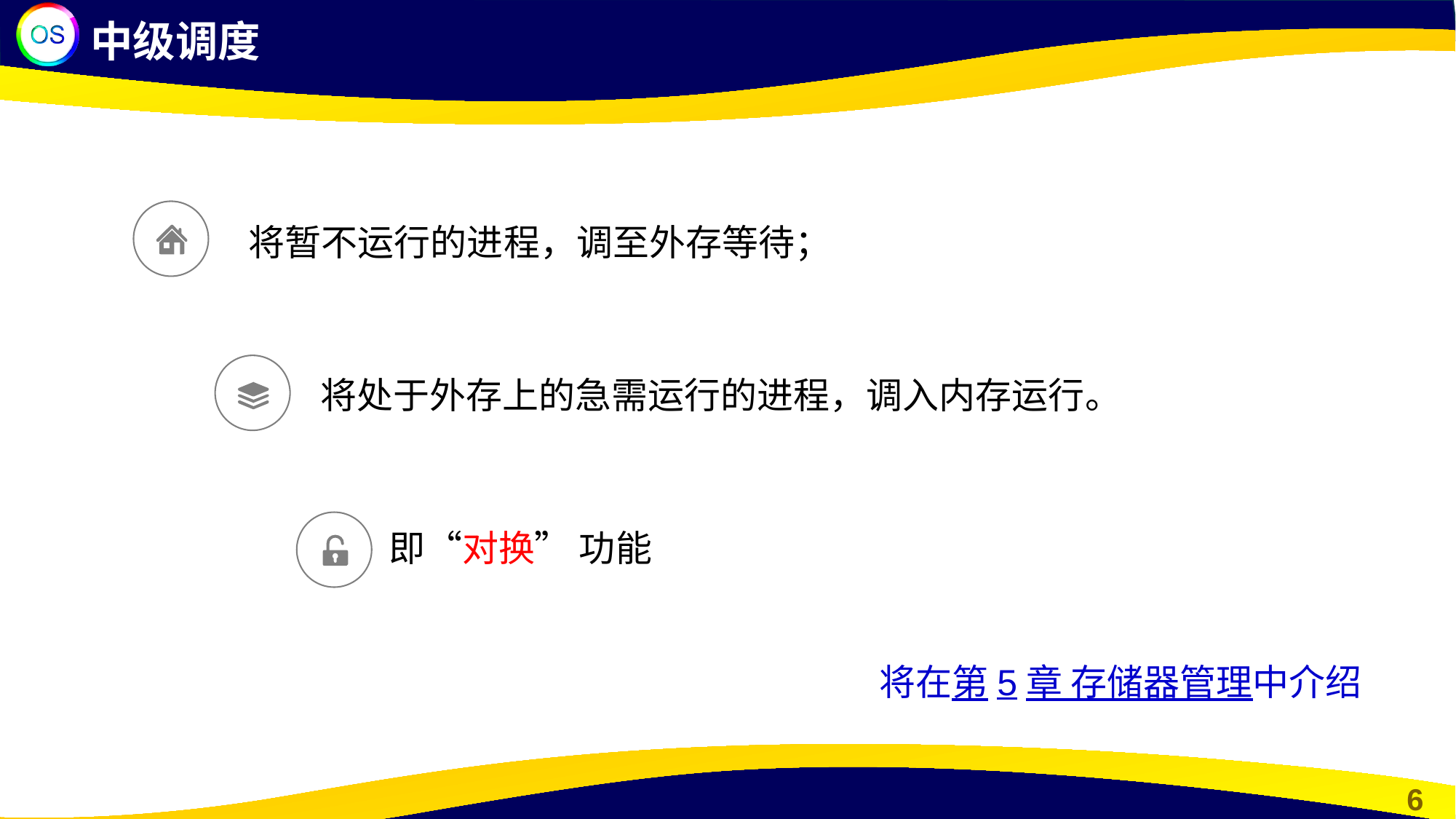

中级调度

将暂不运行的进程，调至外存等待；

将处于外存上的急需运行的进程，调入内存运行。

即“对换” 功能

 将在第5章 存储器管理中介绍